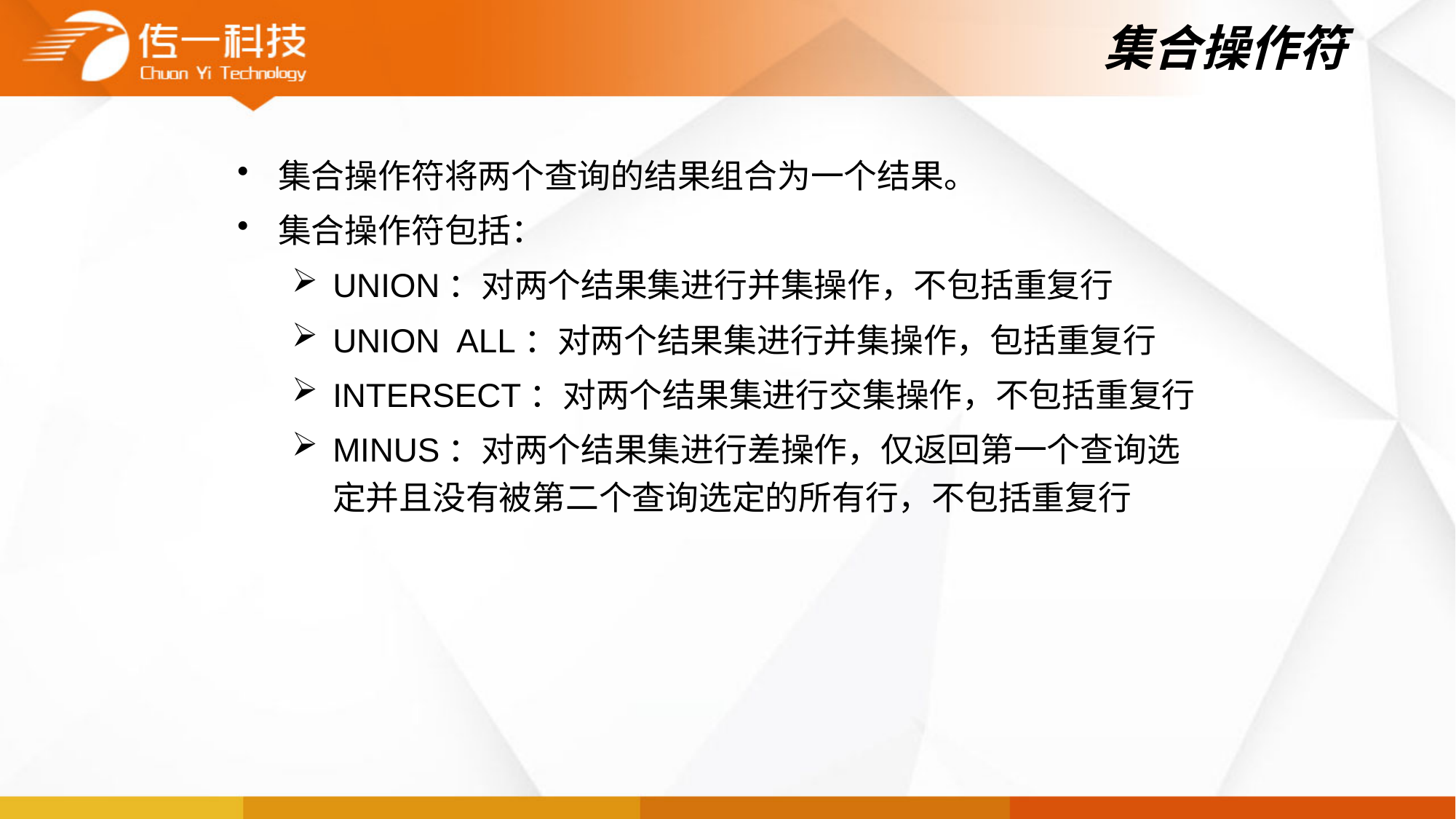

# 集合操作符
集合操作符将两个查询的结果组合为一个结果。
集合操作符包括：
UNION：对两个结果集进行并集操作，不包括重复行
UNION  ALL：对两个结果集进行并集操作，包括重复行
INTERSECT：对两个结果集进行交集操作，不包括重复行
MINUS：对两个结果集进行差操作，仅返回第一个查询选定并且没有被第二个查询选定的所有行，不包括重复行